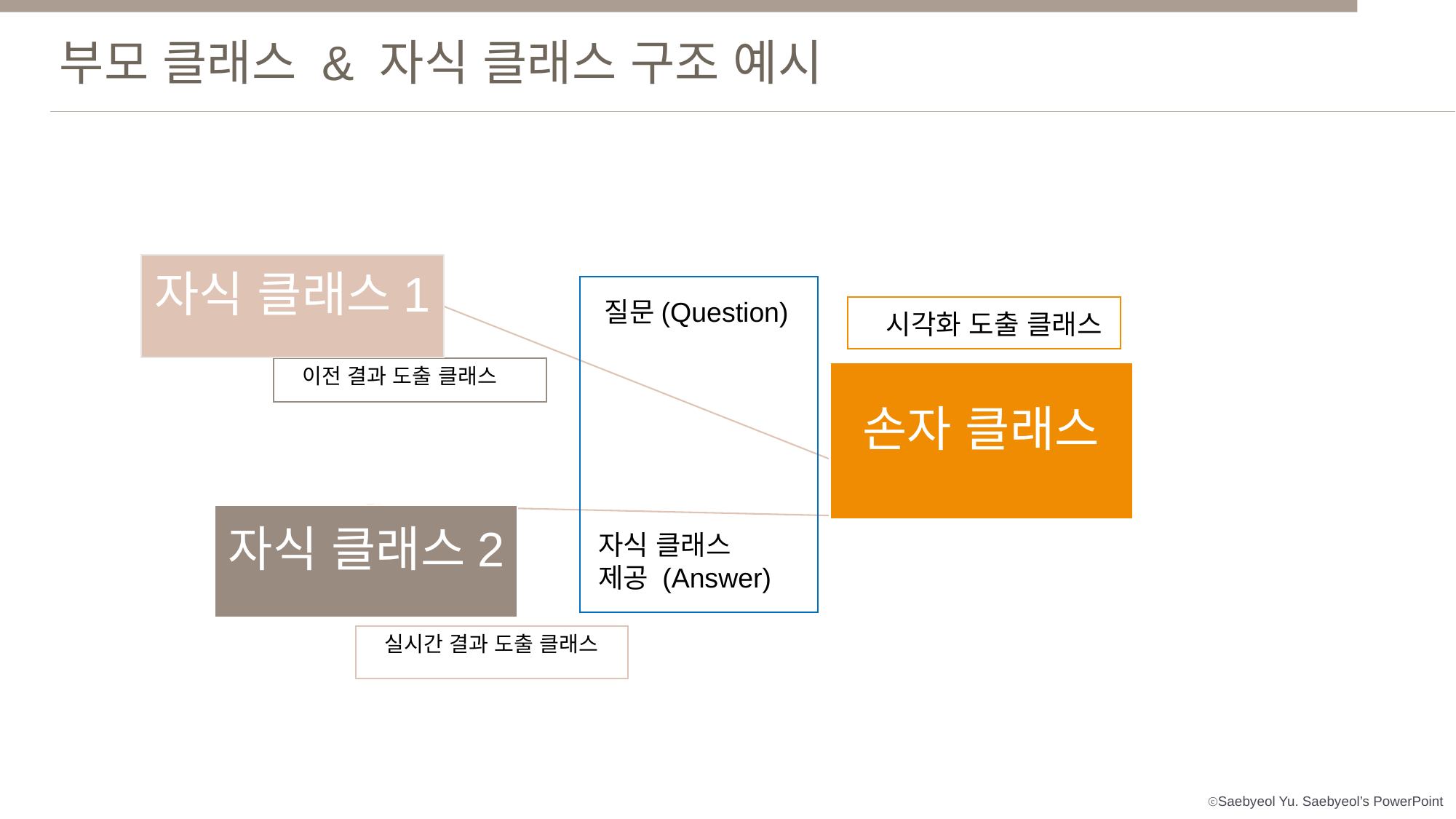

부모 클래스 & 자식 클래스 구조 예시
손자 클래스

자식 클래스2

자식 클래스1

질문(Question)
시각화 도출 클래스
이전 결과 도출 클래스
자식 클래스
제공 (Answer)
실시간 결과 도출 클래스